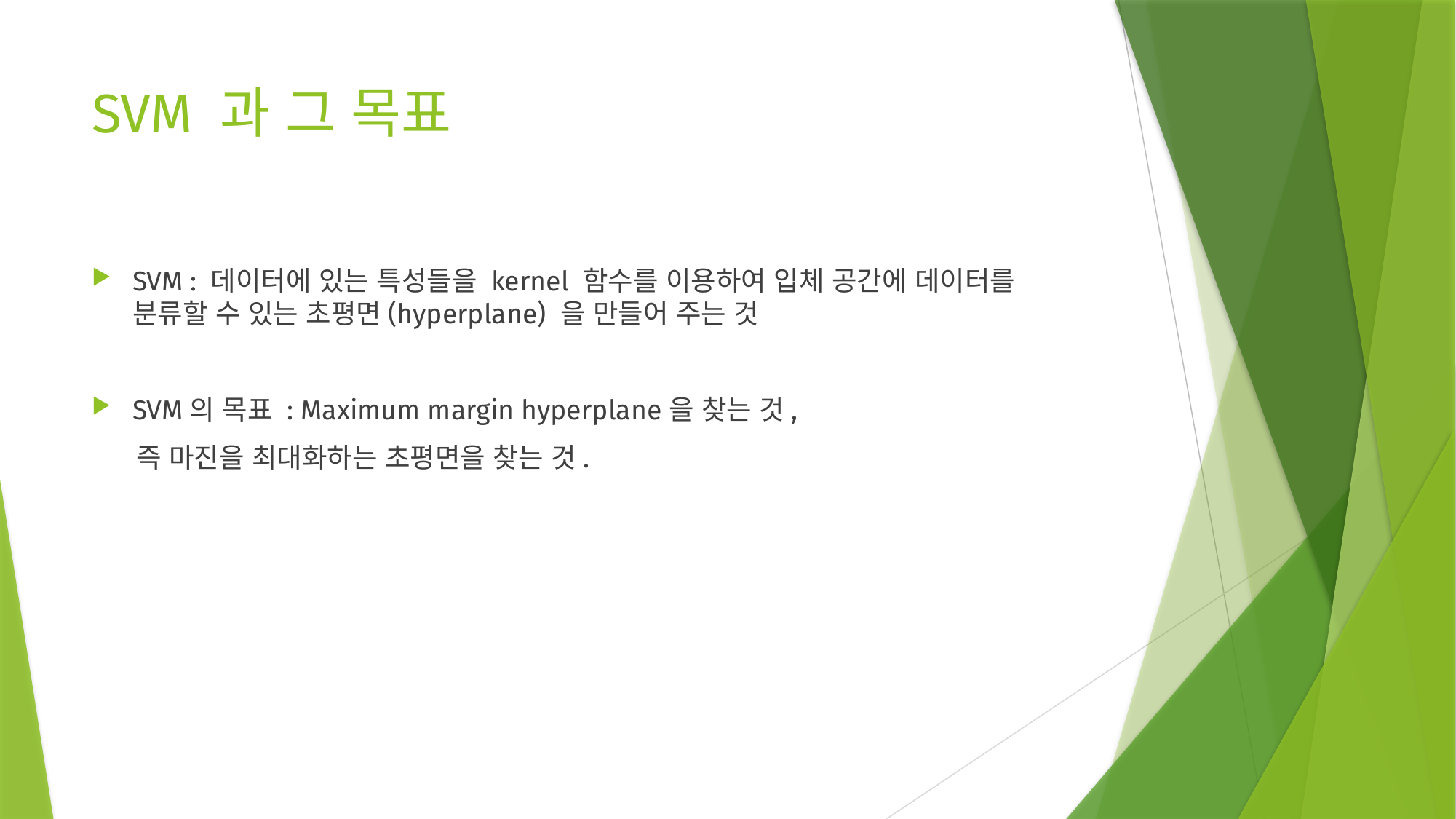

# SVM 과 그 목표
SVM : 데이터에 있는 특성들을 kernel 함수를 이용하여 입체 공간에 데이터를 분류할 수 있는 초평면(hyperplane) 을 만들어 주는 것

SVM의 목표 : Maximum margin hyperplane을 찾는 것,
     즉 마진을 최대화하는 초평면을 찾는 것.